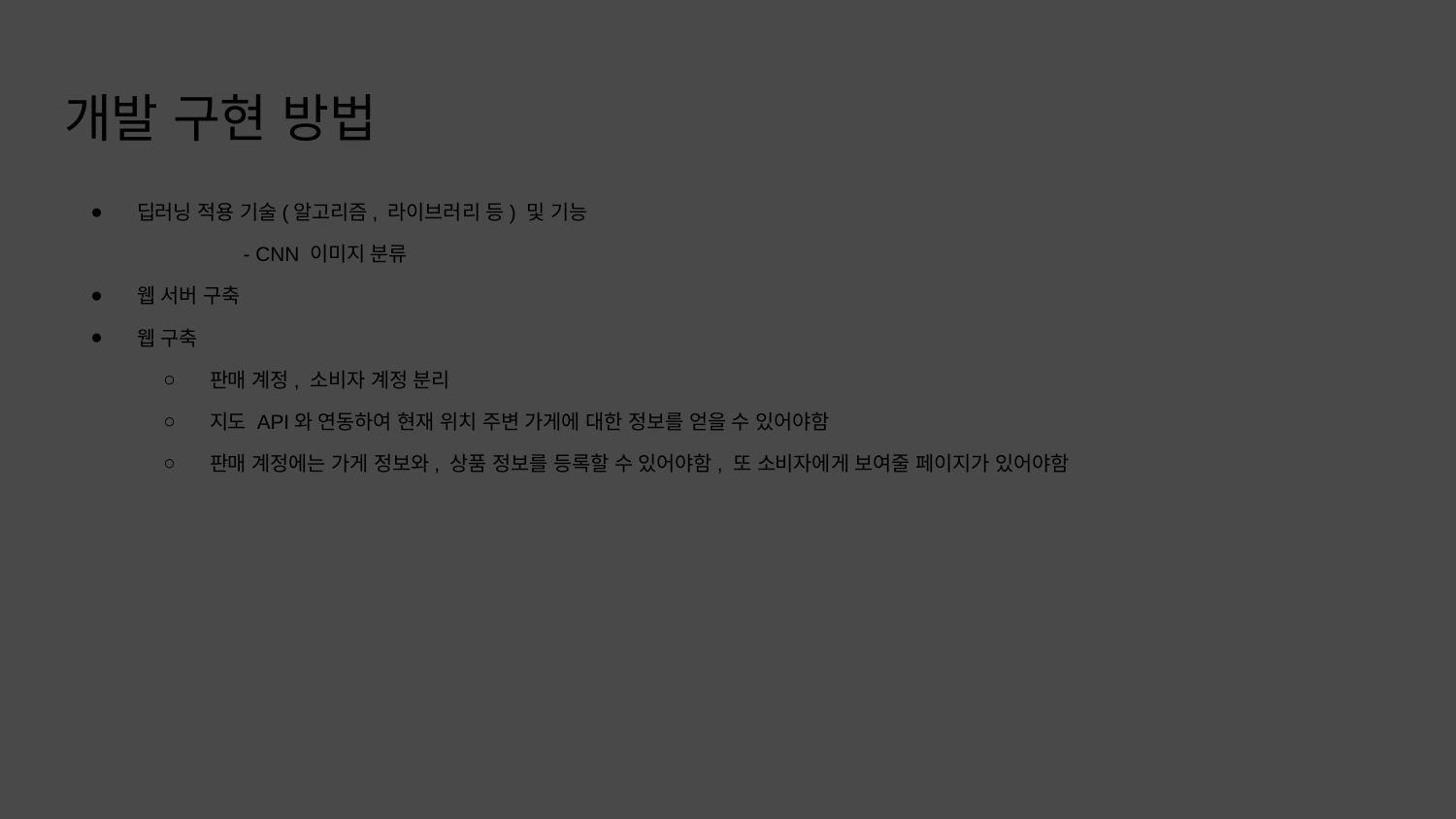

# 개발 구현 방법
딥러닝 적용 기술(알고리즘, 라이브러리 등) 및 기능
	      - CNN 이미지 분류
웹 서버 구축
웹 구축
판매 계정, 소비자 계정 분리
지도 API와 연동하여 현재 위치 주변 가게에 대한 정보를 얻을 수 있어야함
판매 계정에는 가게 정보와, 상품 정보를 등록할 수 있어야함, 또 소비자에게 보여줄 페이지가 있어야함